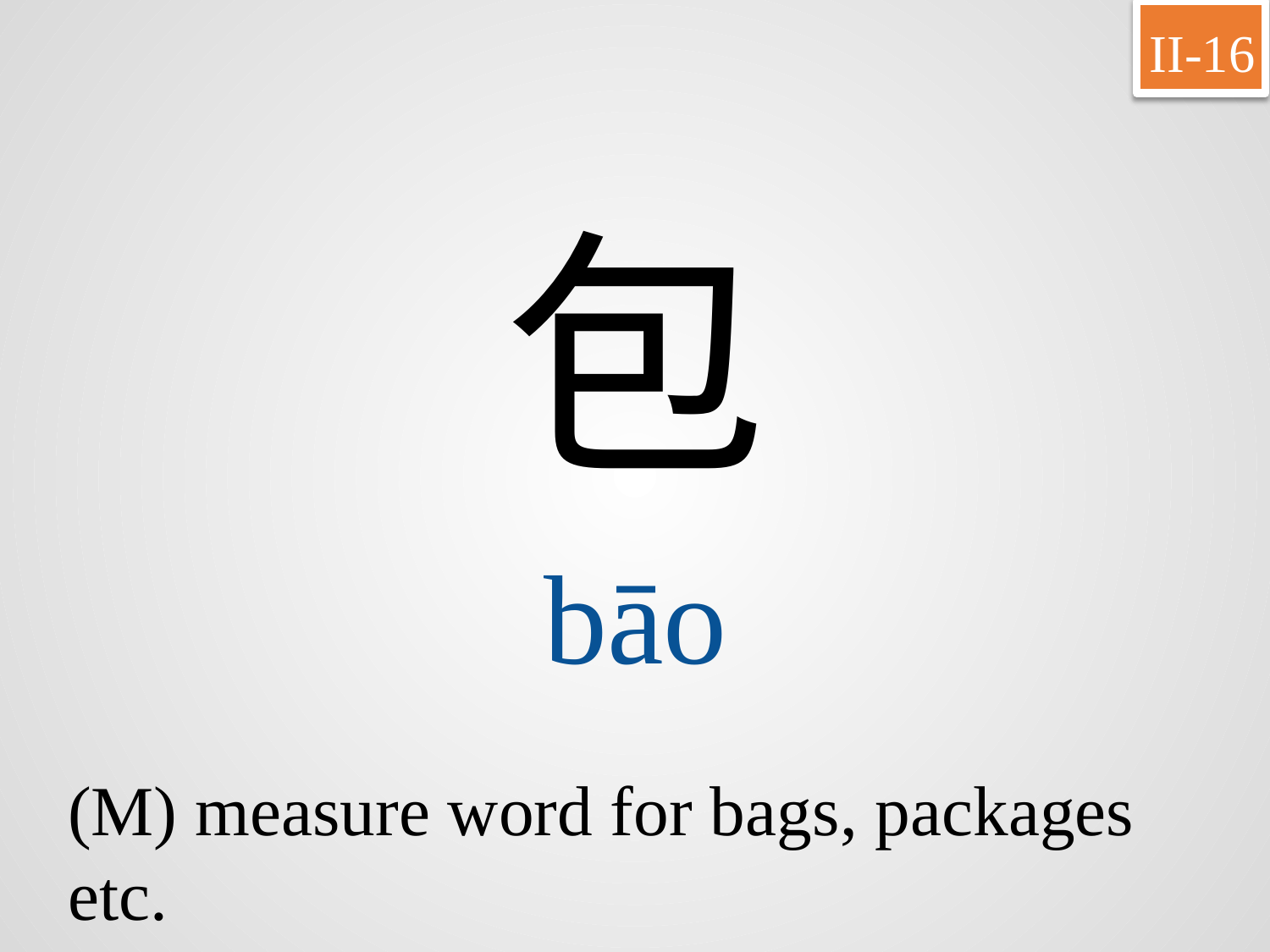

II-16

包
bāo
(M) measure word for bags, packages etc.